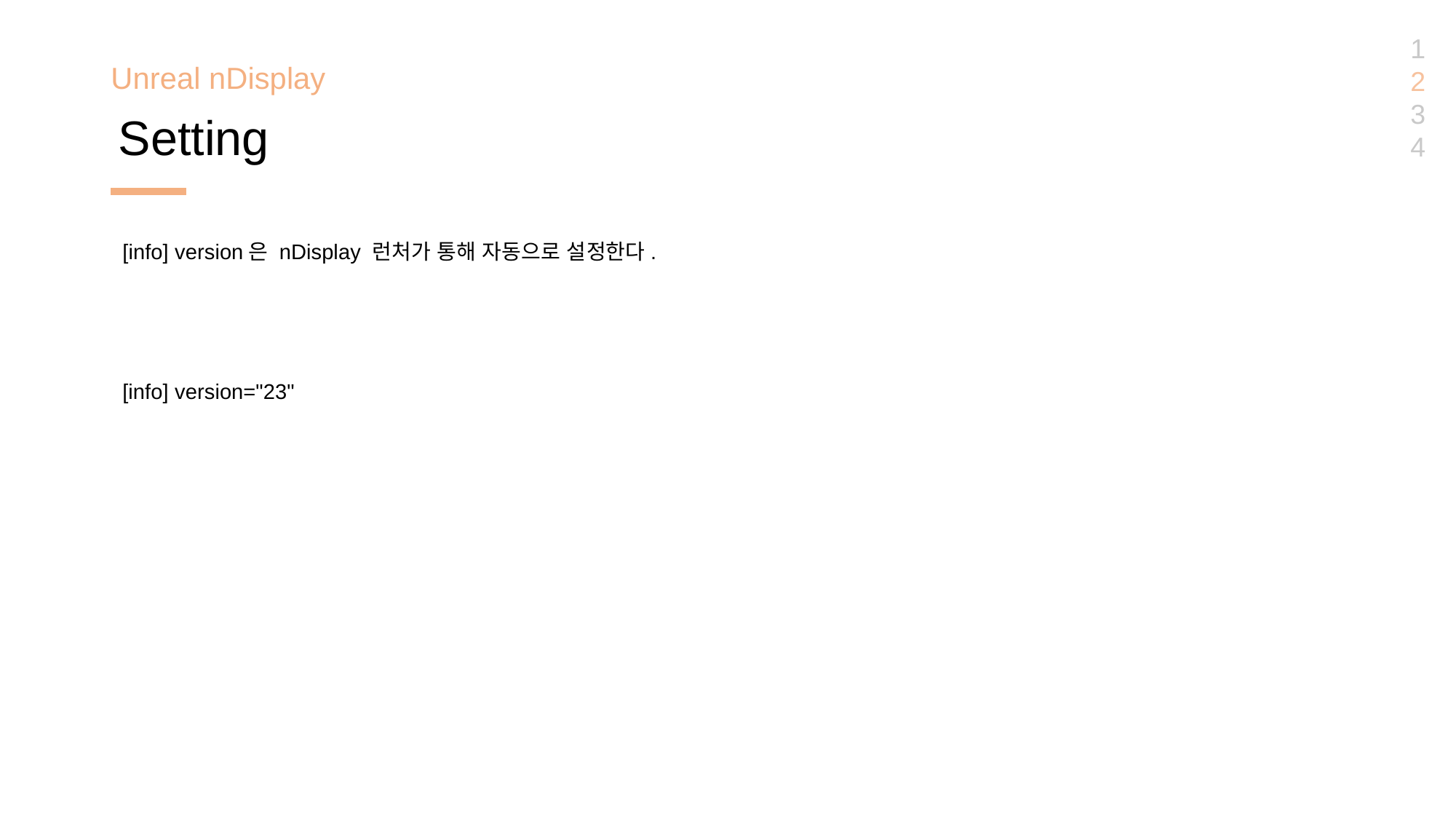

1
2
3
4
Unreal nDisplay
Setting

[info] version은 nDisplay 런처가 통해 자동으로 설정한다.
[info] version="23"